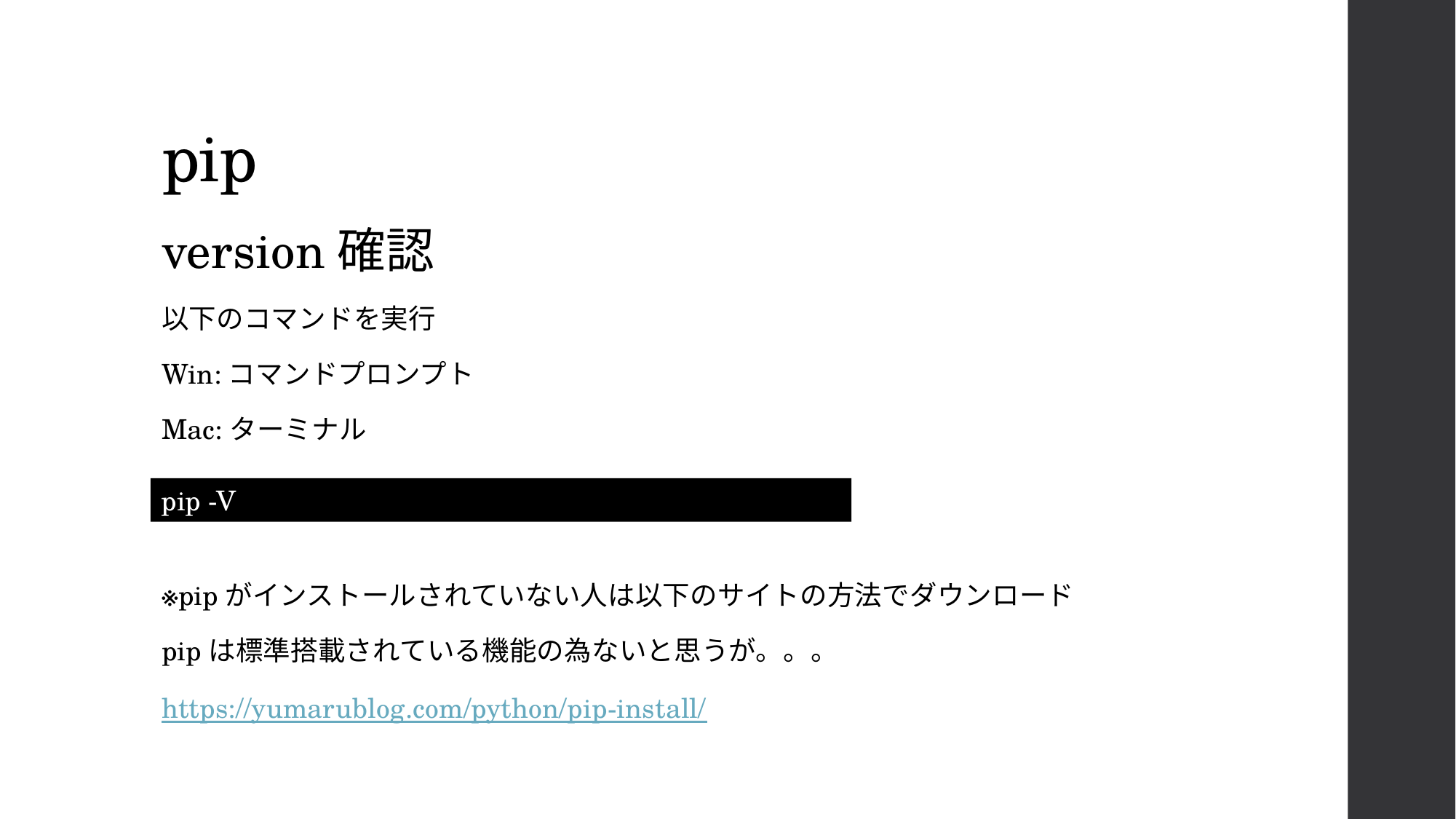

# pip
version確認
以下のコマンドを実行
Win:コマンドプロンプト
Mac:ターミナル

※pipがインストールされていない人は以下のサイトの方法でダウンロード
pipは標準搭載されている機能の為ないと思うが。。。
https://yumarublog.com/python/pip-install/
pip -V